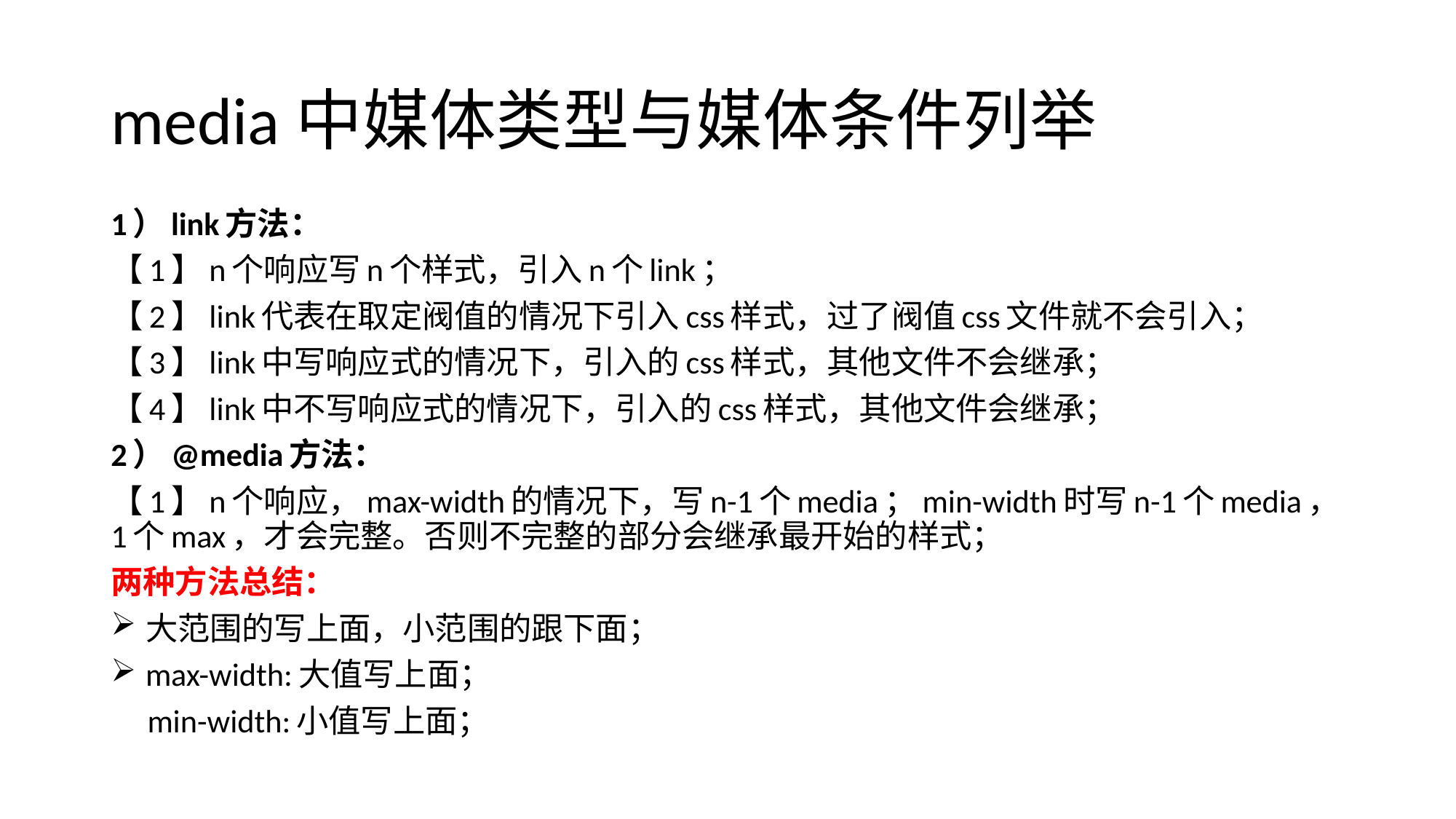

# media中媒体类型与媒体条件列举
1）link方法：
【1】n个响应写n个样式，引入n个link；
【2】link代表在取定阀值的情况下引入css样式，过了阀值css文件就不会引入；
【3】link中写响应式的情况下，引入的css样式，其他文件不会继承；
【4】link中不写响应式的情况下，引入的css样式，其他文件会继承；
2）@media方法：
【1】n个响应，max-width的情况下，写n-1个media；min-width时写n-1个media，1个max，才会完整。否则不完整的部分会继承最开始的样式；
两种方法总结：
大范围的写上面，小范围的跟下面；
max-width:大值写上面；
     min-width:小值写上面；